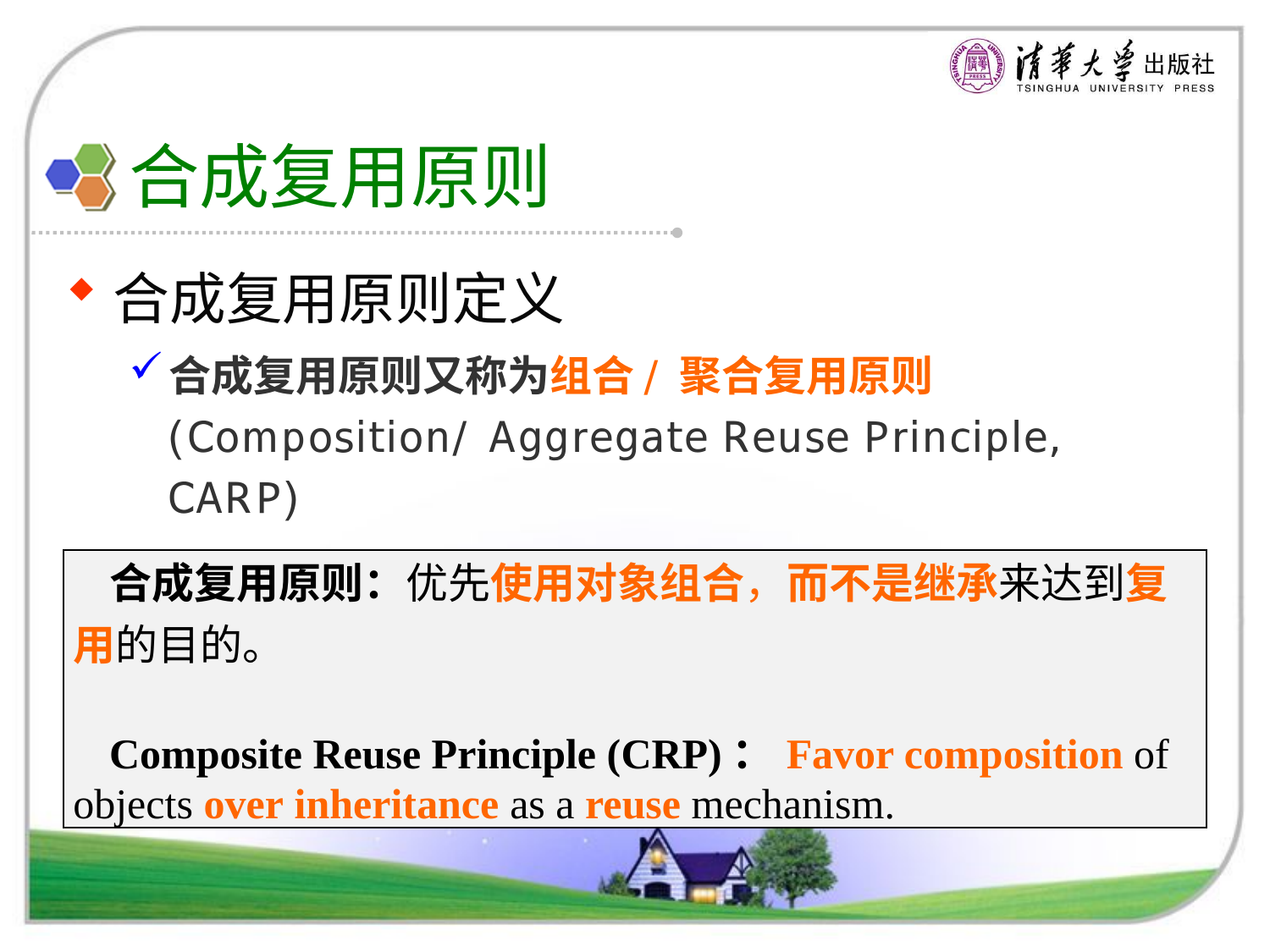

# 合成复用原则
合成复用原则定义
合成复用原则又称为组合/聚合复用原则(Composition/ Aggregate Reuse Principle, CARP)
| 合成复用原则：优先使用对象组合，而不是继承来达到复用的目的。 Composite Reuse Principle (CRP)：Favor composition of objects over inheritance as a reuse mechanism. |
| --- |